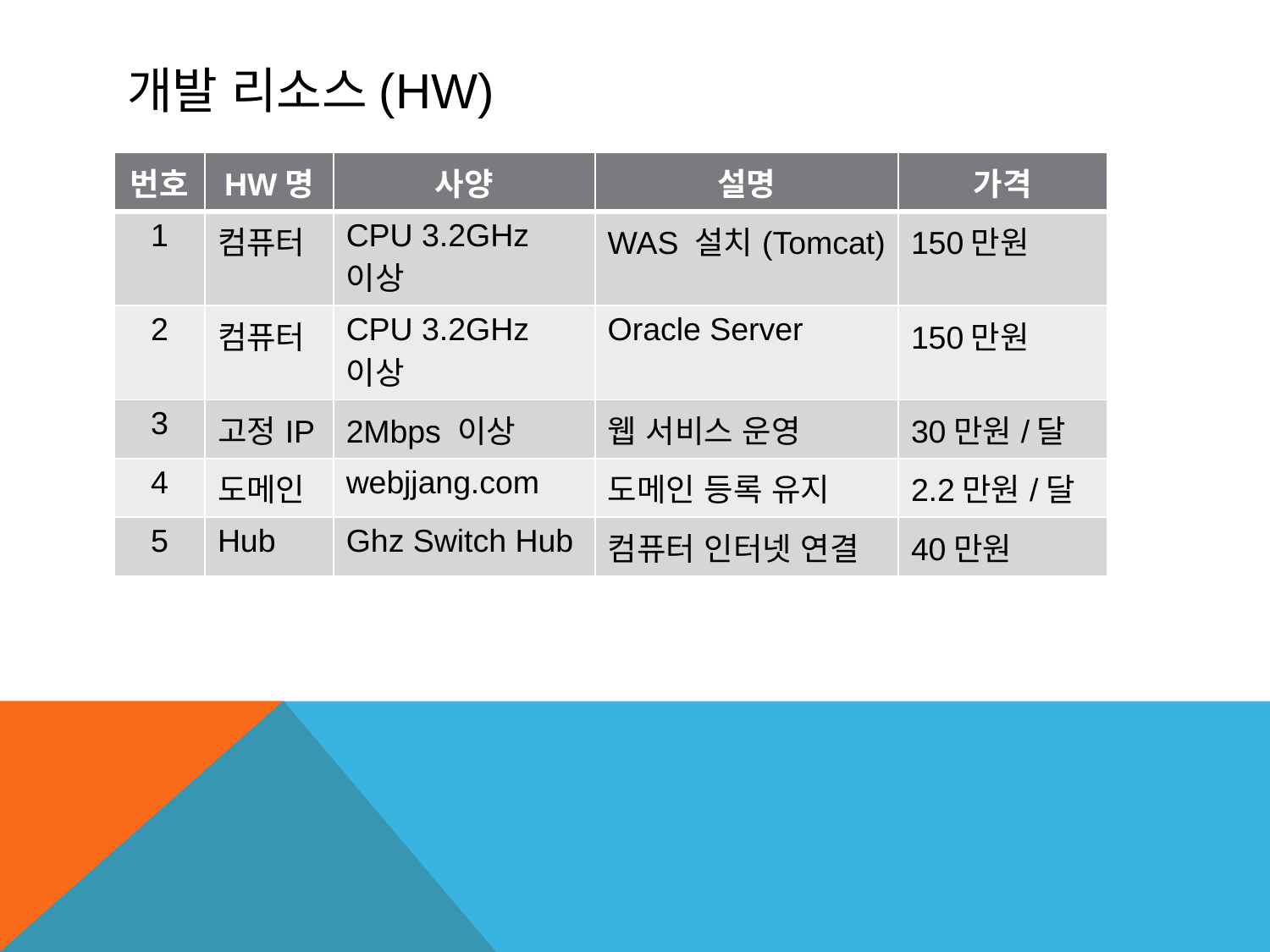

# 개발 리소스(HW)
| 번호 | HW명 | 사양 | 설명 | 가격 |
| --- | --- | --- | --- | --- |
| 1 | 컴퓨터 | CPU 3.2GHz이상 | WAS 설치(Tomcat) | 150만원 |
| 2 | 컴퓨터 | CPU 3.2GHz이상 | Oracle Server | 150만원 |
| 3 | 고정IP | 2Mbps 이상 | 웹 서비스 운영 | 30만원/달 |
| 4 | 도메인 | webjjang.com | 도메인 등록 유지 | 2.2만원/달 |
| 5 | Hub | Ghz Switch Hub | 컴퓨터 인터넷 연결 | 40만원 |